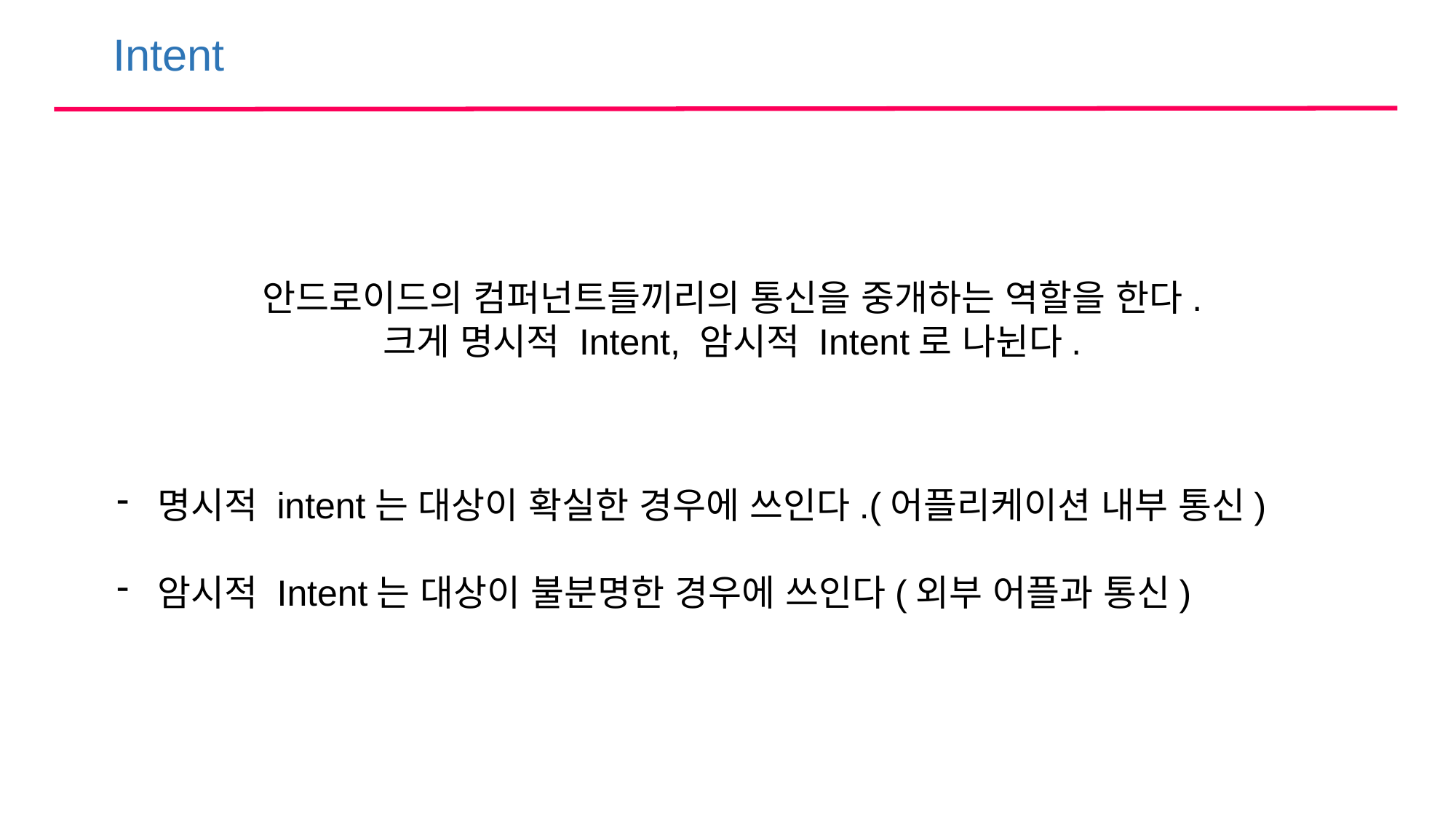

Intent
안드로이드의 컴퍼넌트들끼리의 통신을 중개하는 역할을 한다.
크게 명시적 Intent, 암시적 Intent로 나뉜다.
명시적 intent는 대상이 확실한 경우에 쓰인다.(어플리케이션 내부 통신)

암시적 Intent는 대상이 불분명한 경우에 쓰인다(외부 어플과 통신)